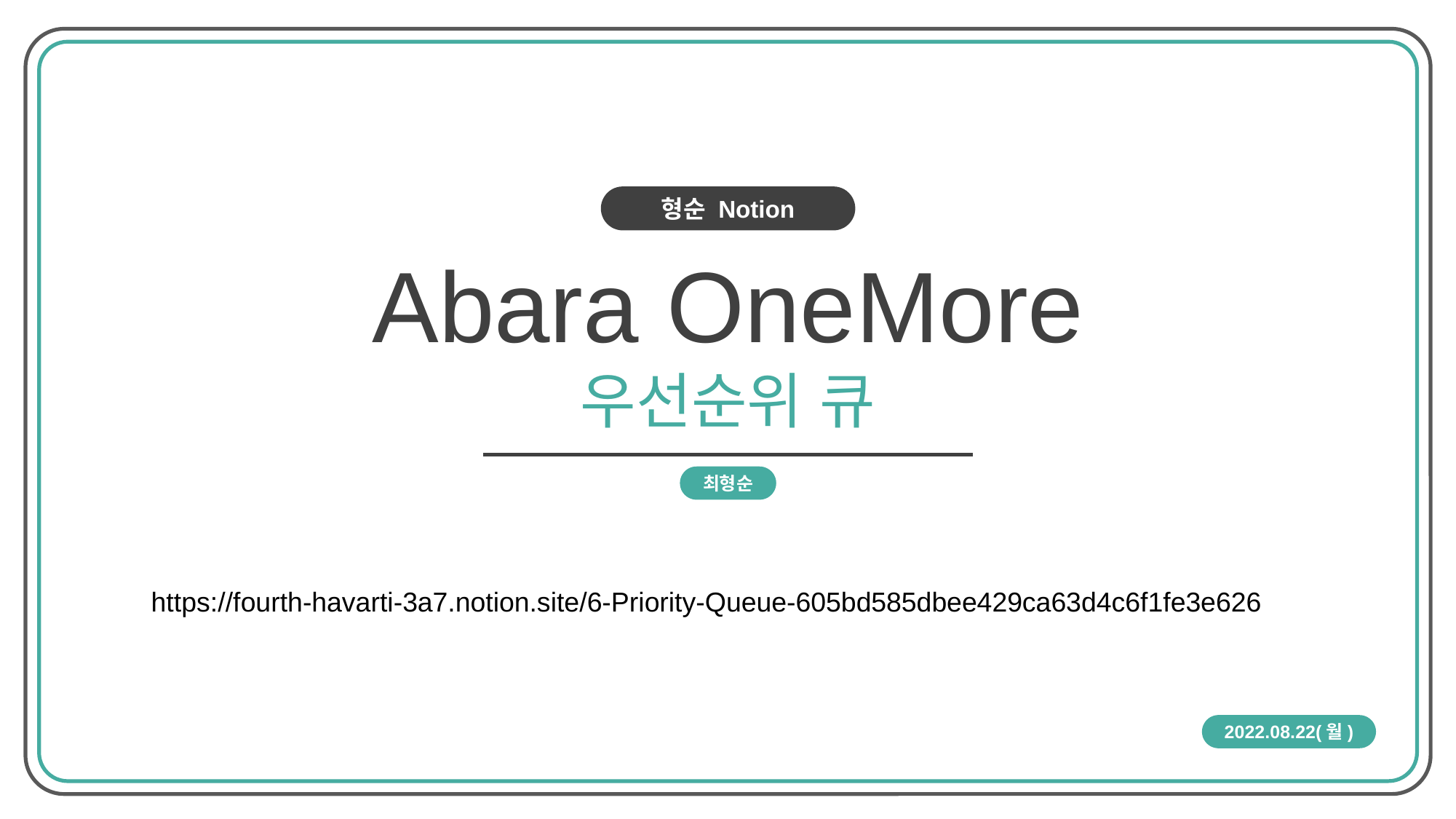

형순 Notion
Abara OneMore
우선순위 큐
최형순
https://fourth-havarti-3a7.notion.site/6-Priority-Queue-605bd585dbee429ca63d4c6f1fe3e626
2022.08.22(월)